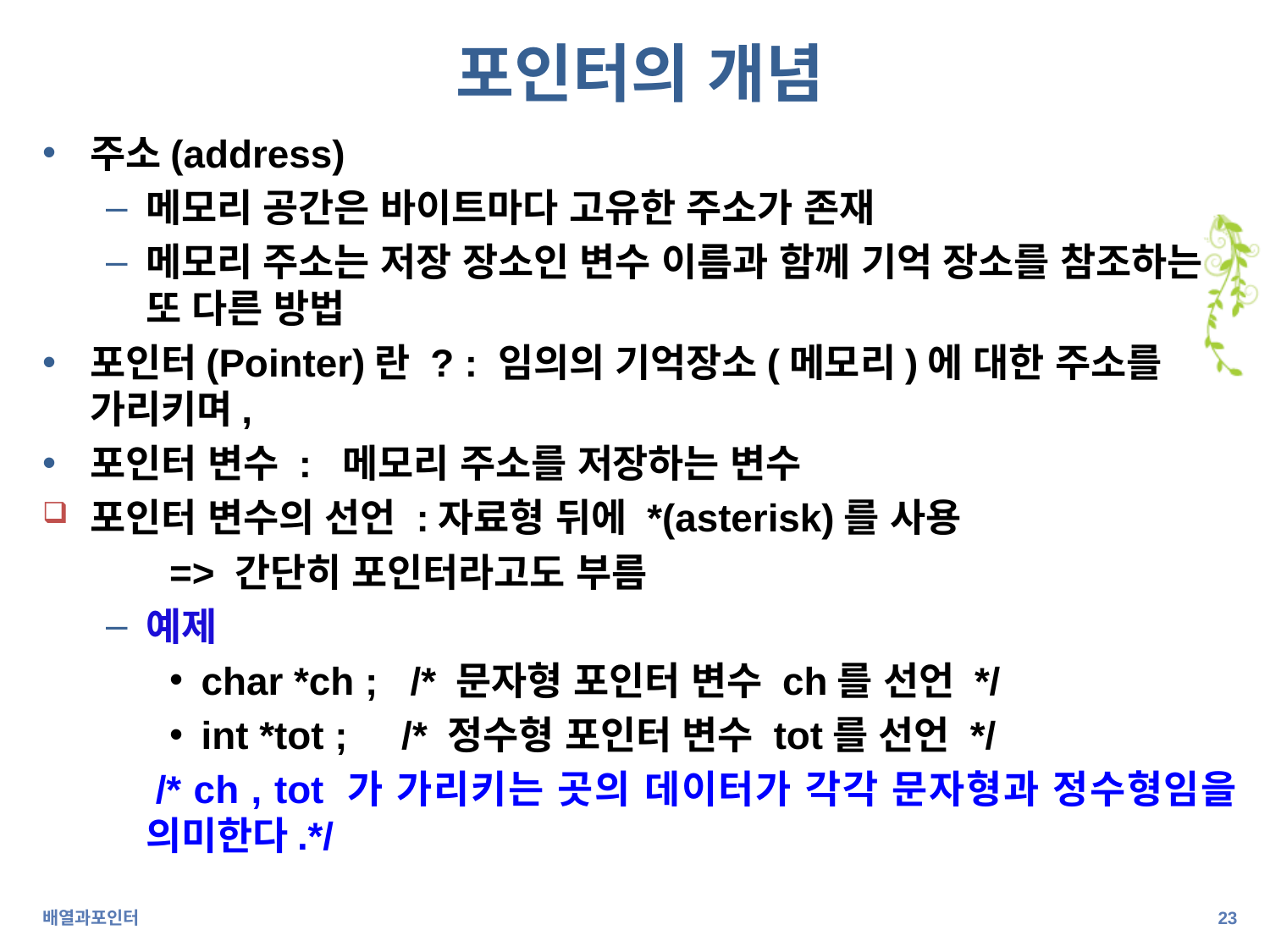

# 포인터의 개념
주소(address)
메모리 공간은 바이트마다 고유한 주소가 존재
메모리 주소는 저장 장소인 변수 이름과 함께 기억 장소를 참조하는 또 다른 방법
포인터(Pointer)란 ? : 임의의 기억장소(메모리)에 대한 주소를 가리키며,
포인터 변수 :  메모리 주소를 저장하는 변수
포인터 변수의 선언 :자료형 뒤에 *(asterisk)를 사용
	=> 간단히 포인터라고도 부름
예제
char *ch ;   /* 문자형 포인터 변수 ch를 선언 */
int *tot ;     /* 정수형 포인터 변수 tot를 선언 */
    /* ch , tot 가 가리키는 곳의 데이터가 각각 문자형과 정수형임을 의미한다.*/
배열과포인터
23